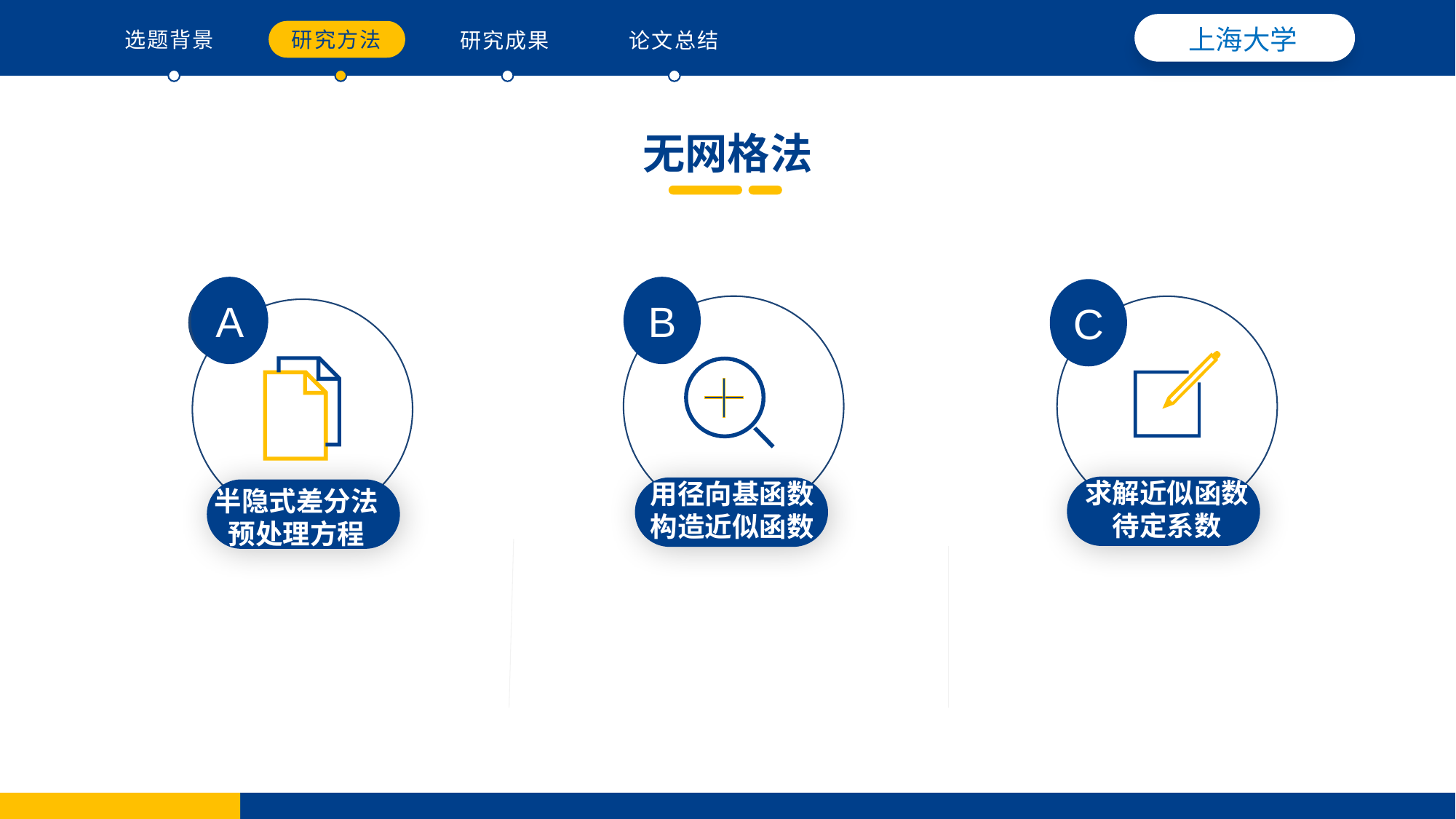

上海大学
选题背景
研究方法
研究成果
论文总结
无网格法

C
A

B

求解近似函数待定系数
用径向基函数构造近似函数

半隐式差分法预处理方程

实验阶段